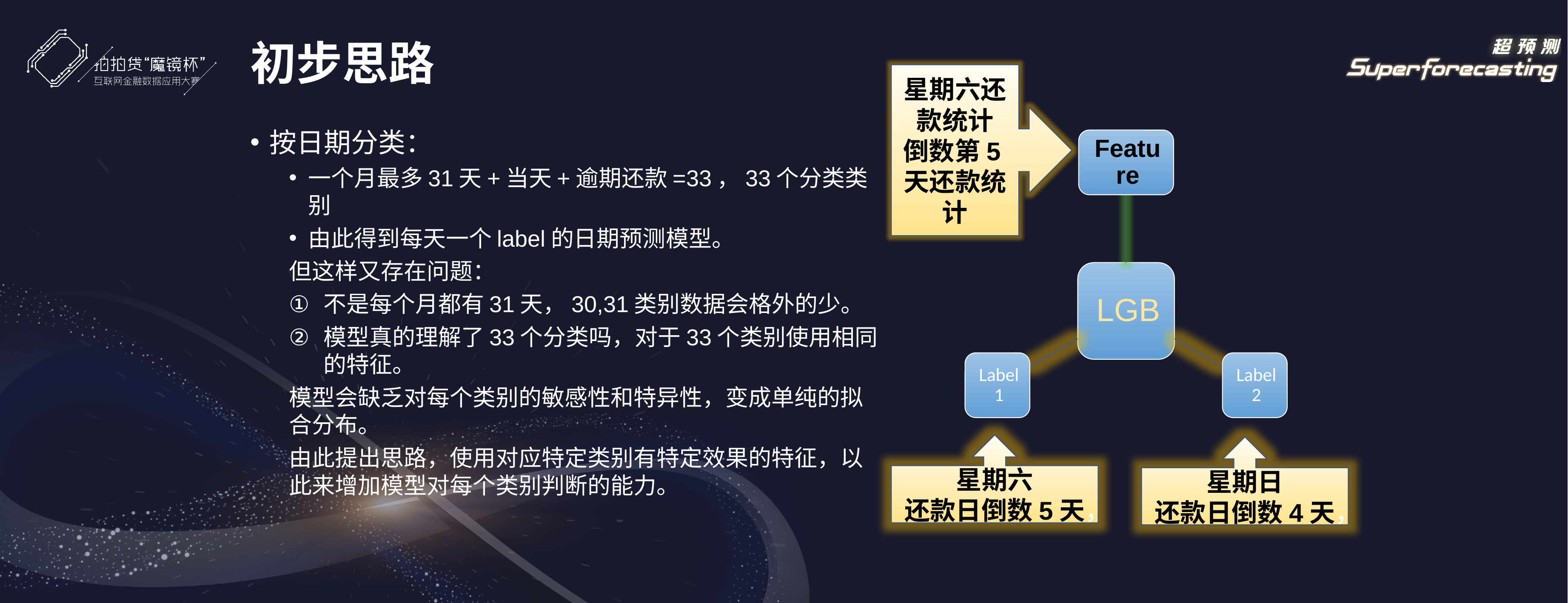

# 初步思路
星期六还款统计
倒数第5天还款统计
LGB
Feature
Label2
Label1
按日期分类：
一个月最多31天+当天+逾期还款=33，33个分类类别
由此得到每天一个label的日期预测模型。
但这样又存在问题：
	不是每个月都有31天，30,31类别数据会格外的少。
模型真的理解了33个分类吗，对于33个类别使用相同的特征。
模型会缺乏对每个类别的敏感性和特异性，变成单纯的拟合分布。
由此提出思路，使用对应特定类别有特定效果的特征，以此来增加模型对每个类别判断的能力。

星期六
还款日倒数5天，
星期日
还款日倒数4天，